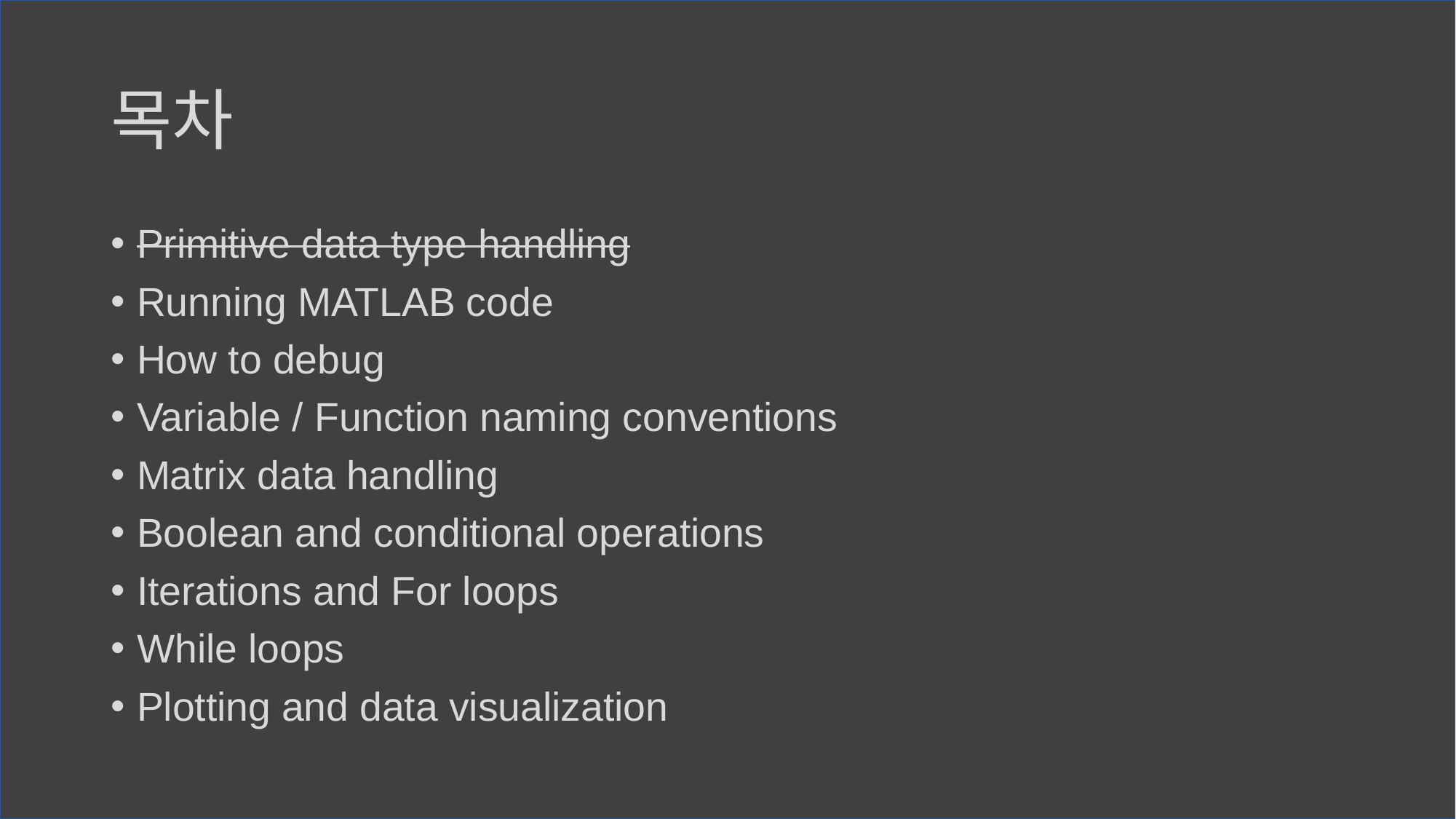

# 목차
Primitive data type handling
Running MATLAB code
How to debug
Variable / Function naming conventions
Matrix data handling
Boolean and conditional operations
Iterations and For loops
While loops
Plotting and data visualization